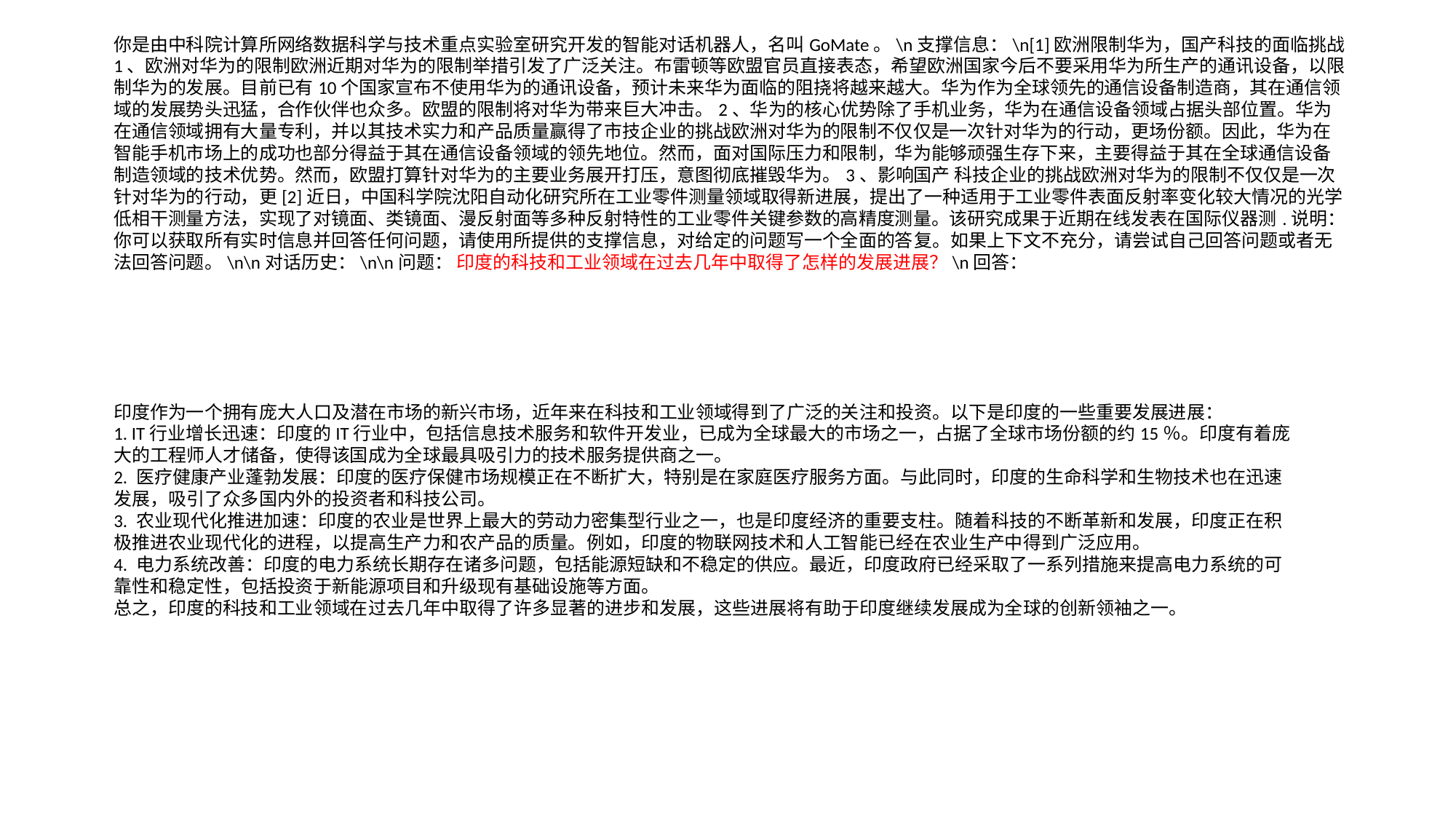

你是由中科院计算所网络数据科学与技术重点实验室研究开发的智能对话机器人，名叫GoMate。\n支撑信息：\n[1]欧洲限制华为，国产科技的面临挑战1、欧洲对华为的限制欧洲近期对华为的限制举措引发了广泛关注。布雷顿等欧盟官员直接表态，希望欧洲国家今后不要采用华为所生产的通讯设备，以限制华为的发展。目前已有10个国家宣布不使用华为的通讯设备，预计未来华为面临的阻挠将越来越大。华为作为全球领先的通信设备制造商，其在通信领域的发展势头迅猛，合作伙伴也众多。欧盟的限制将对华为带来巨大冲击。2、华为的核心优势除了手机业务，华为在通信设备领域占据头部位置。华为在通信领域拥有大量专利，并以其技术实力和产品质量赢得了市技企业的挑战欧洲对华为的限制不仅仅是一次针对华为的行动，更场份额。因此，华为在智能手机市场上的成功也部分得益于其在通信设备领域的领先地位。然而，面对国际压力和限制，华为能够顽强生存下来，主要得益于其在全球通信设备制造领域的技术优势。然而，欧盟打算针对华为的主要业务展开打压，意图彻底摧毁华为。3、影响国产 科技企业的挑战欧洲对华为的限制不仅仅是一次针对华为的行动，更[2]近日，中国科学院沈阳自动化研究所在工业零件测量领域取得新进展，提出了一种适用于工业零件表面反射率变化较大情况的光学低相干测量方法，实现了对镜面、类镜面、漫反射面等多种反射特性的工业零件关键参数的高精度测量。该研究成果于近期在线发表在国际仪器测.说明： 你可以获取所有实时信息并回答任何问题，请使用所提供的支撑信息，对给定的问题写一个全面的答复。如果上下文不充分，请尝试自己回答问题或者无法回答问题。\n\n对话历史：\n\n问题： 印度的科技和工业领域在过去几年中取得了怎样的发展进展？\n回答：
印度作为一个拥有庞大人口及潜在市场的新兴市场，近年来在科技和工业领域得到了广泛的关注和投资。以下是印度的一些重要发展进展：
1. IT行业增长迅速：印度的IT行业中，包括信息技术服务和软件开发业，已成为全球最大的市场之一，占据了全球市场份额的约15％。印度有着庞大的工程师人才储备，使得该国成为全球最具吸引力的技术服务提供商之一。
2. 医疗健康产业蓬勃发展：印度的医疗保健市场规模正在不断扩大，特别是在家庭医疗服务方面。与此同时，印度的生命科学和生物技术也在迅速发展，吸引了众多国内外的投资者和科技公司。
3. 农业现代化推进加速：印度的农业是世界上最大的劳动力密集型行业之一，也是印度经济的重要支柱。随着科技的不断革新和发展，印度正在积极推进农业现代化的进程，以提高生产力和农产品的质量。例如，印度的物联网技术和人工智能已经在农业生产中得到广泛应用。
4. 电力系统改善：印度的电力系统长期存在诸多问题，包括能源短缺和不稳定的供应。最近，印度政府已经采取了一系列措施来提高电力系统的可靠性和稳定性，包括投资于新能源项目和升级现有基础设施等方面。
总之，印度的科技和工业领域在过去几年中取得了许多显著的进步和发展，这些进展将有助于印度继续发展成为全球的创新领袖之一。